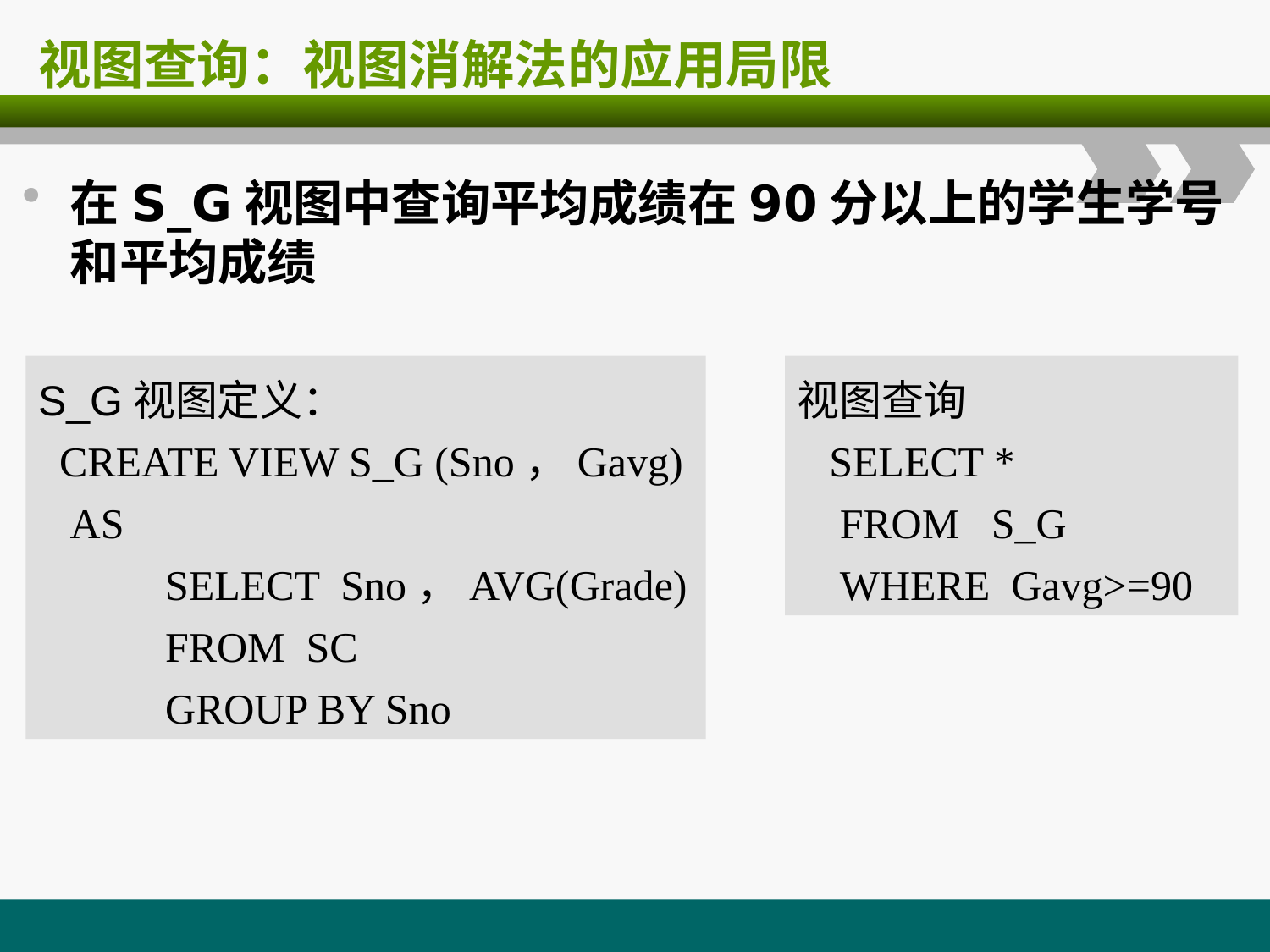

# 视图查询：视图消解法的应用局限
在S_G视图中查询平均成绩在90分以上的学生学号和平均成绩
S_G视图定义：
  CREATE VIEW S_G (Sno，Gavg)
   AS
SELECT  Sno，AVG(Grade)
FROM  SC
GROUP BY Sno
视图查询
   SELECT *
    FROM   S_G
    WHERE  Gavg>=90